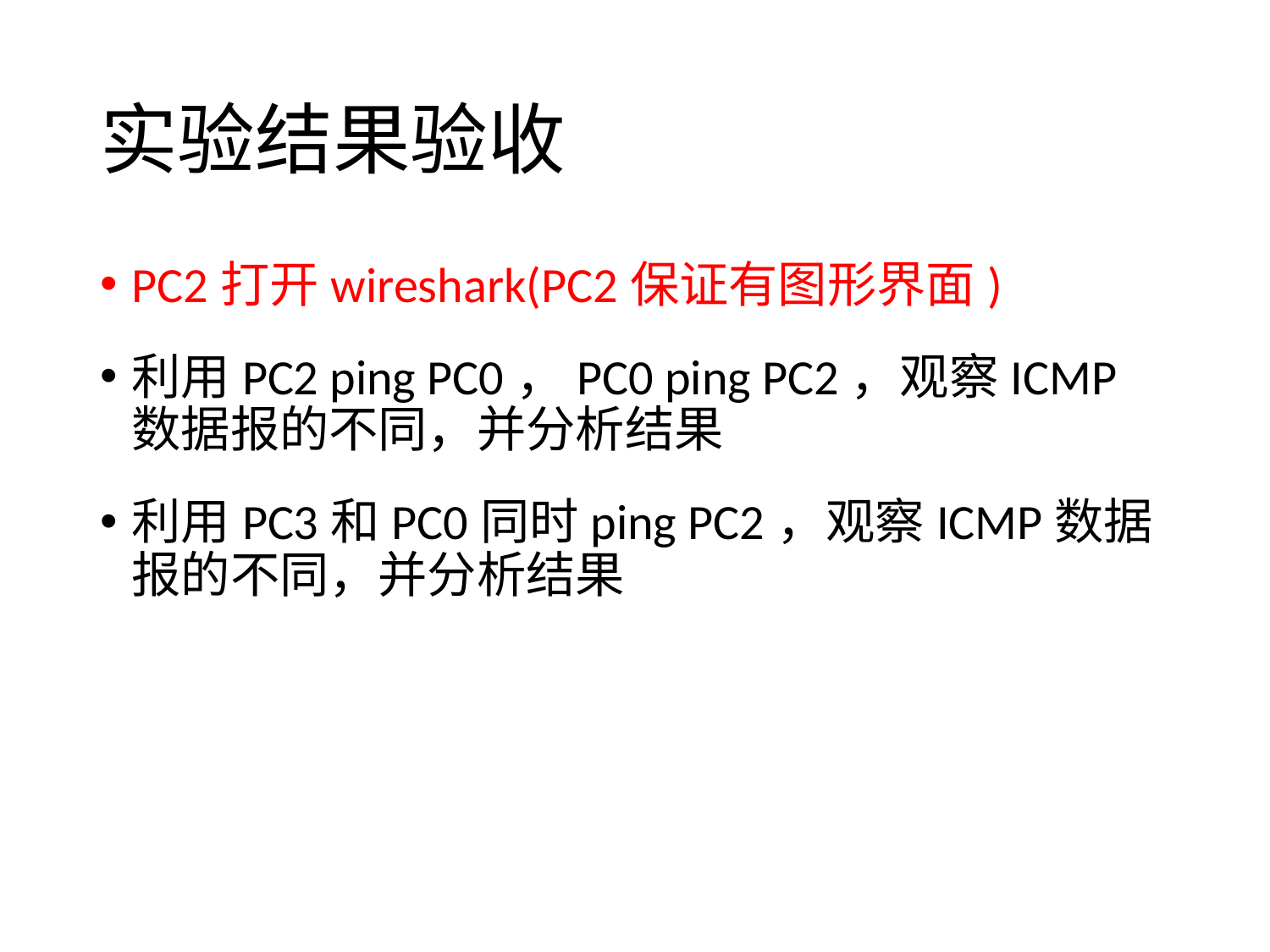

# 实验结果验收
PC2打开wireshark(PC2保证有图形界面)
利用PC2 ping PC0，PC0 ping PC2，观察ICMP数据报的不同，并分析结果
利用PC3和PC0同时ping PC2，观察ICMP数据报的不同，并分析结果